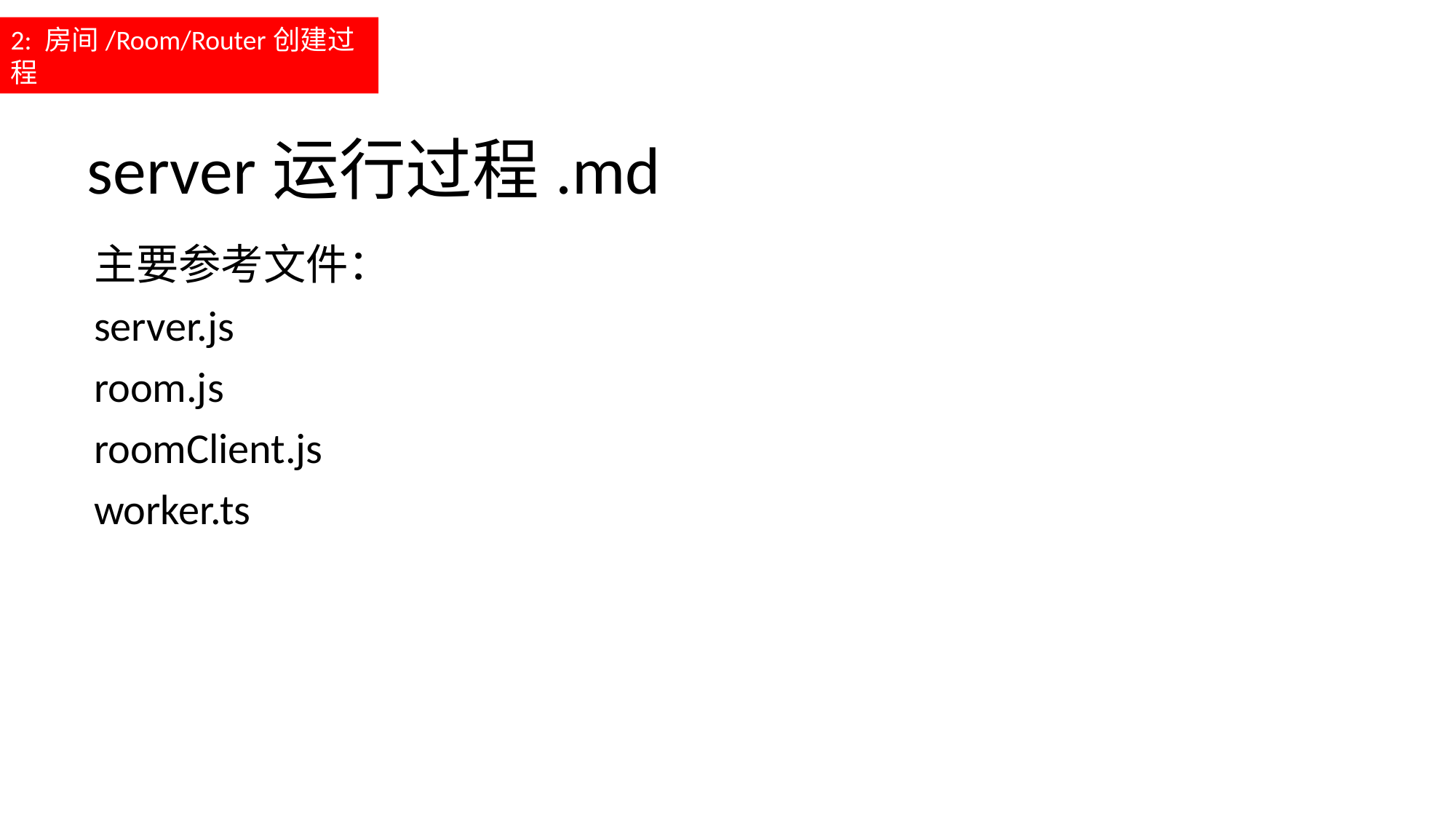

2: 房间/Room/Router创建过程
# server运行过程.md
主要参考文件：
server.js
room.js
roomClient.js
worker.ts